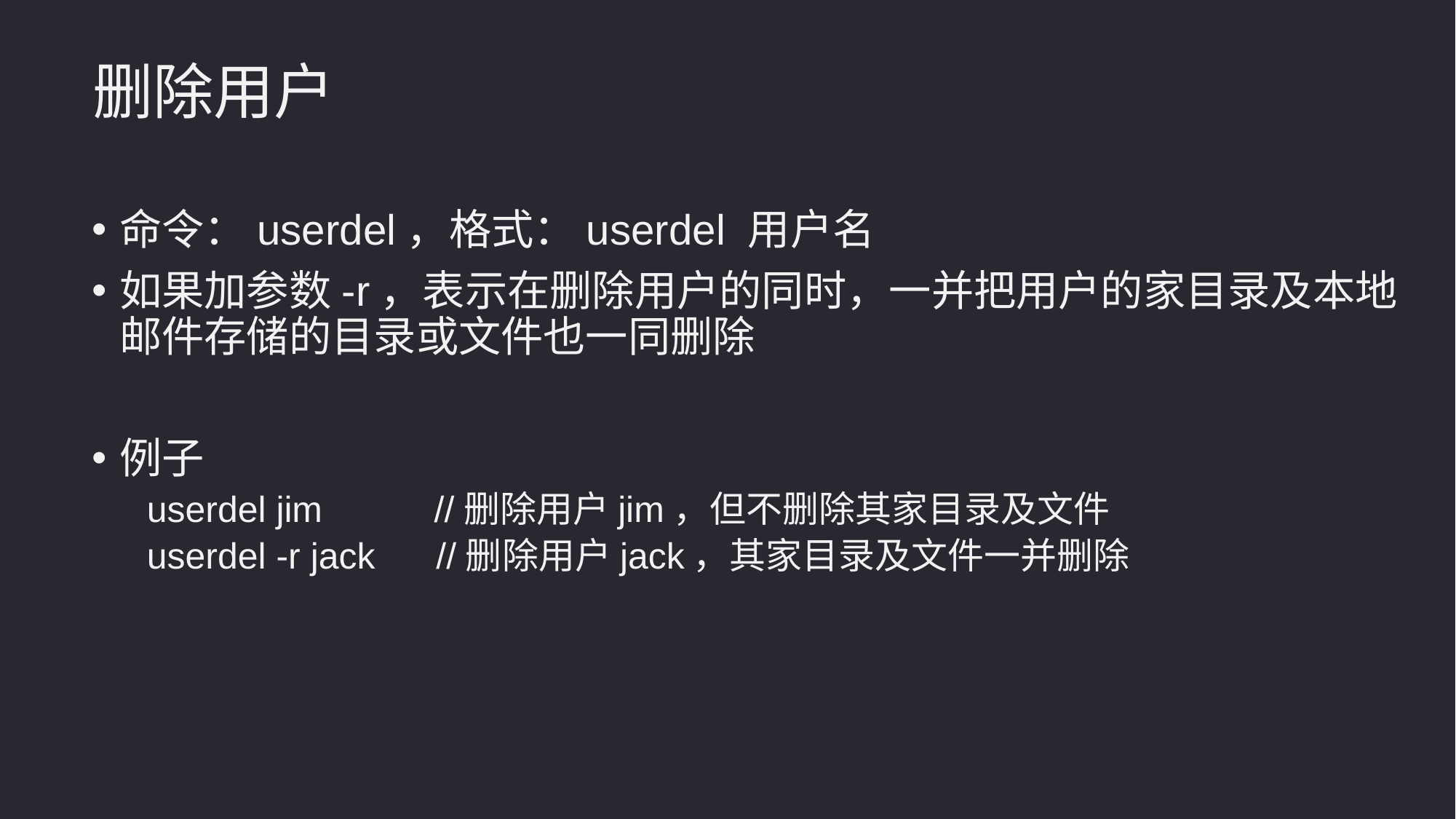

删除用户
命令：userdel，格式：userdel 用户名
如果加参数-r，表示在删除用户的同时，一并把用户的家目录及本地邮件存储的目录或文件也一同删除

例子
userdel jim           //删除用户jim，但不删除其家目录及文件
userdel -r jack      //删除用户jack，其家目录及文件一并删除